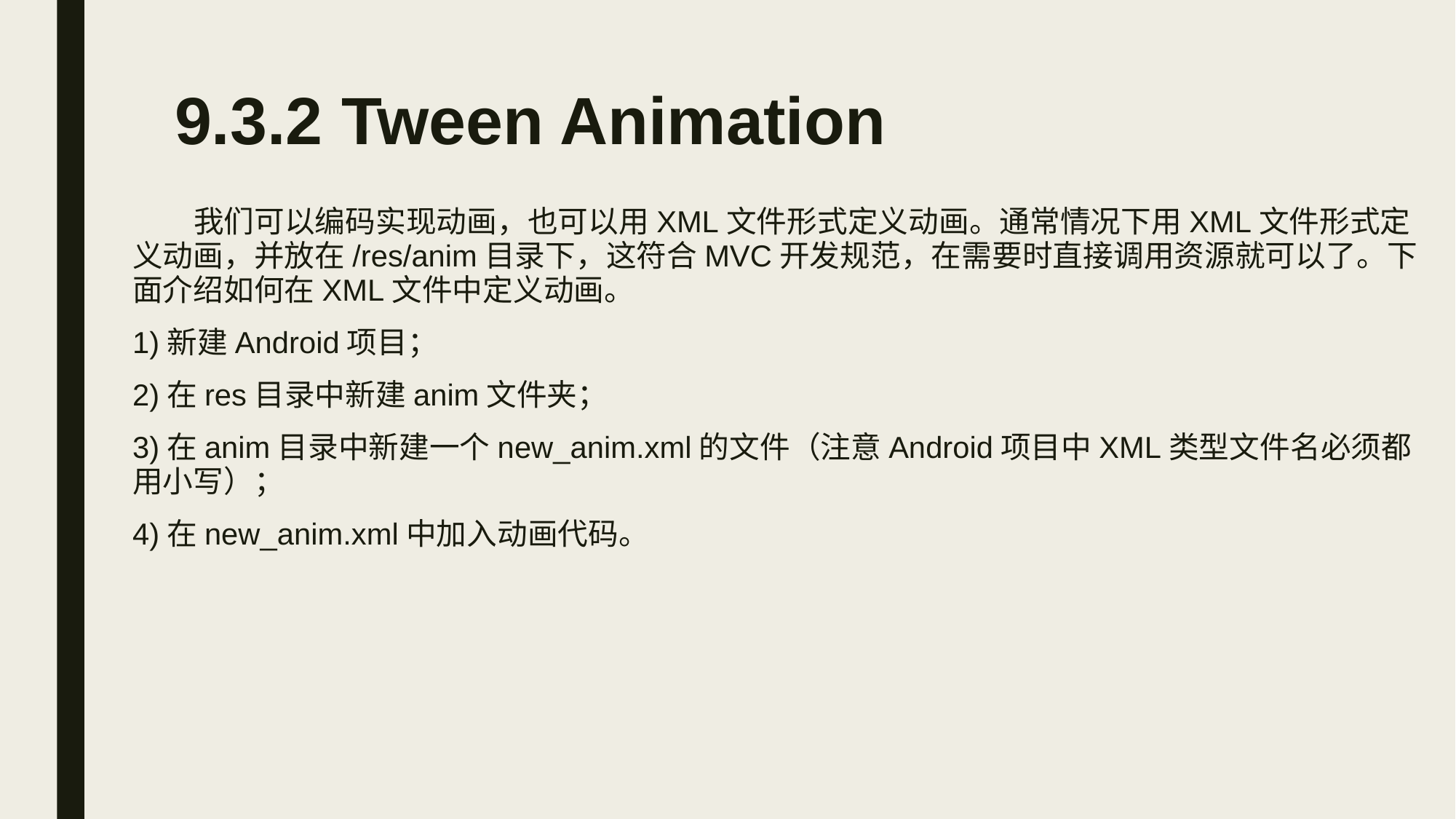

# 9.3.2 Tween Animation
        我们可以编码实现动画，也可以用XML文件形式定义动画。通常情况下用XML文件形式定义动画，并放在/res/anim目录下，这符合MVC开发规范，在需要时直接调用资源就可以了。下面介绍如何在XML文件中定义动画。
1)新建Android项目；
2)在res目录中新建anim文件夹；
3)在anim目录中新建一个new_anim.xml的文件（注意Android项目中XML类型文件名必须都用小写）；
4)在new_anim.xml中加入动画代码。